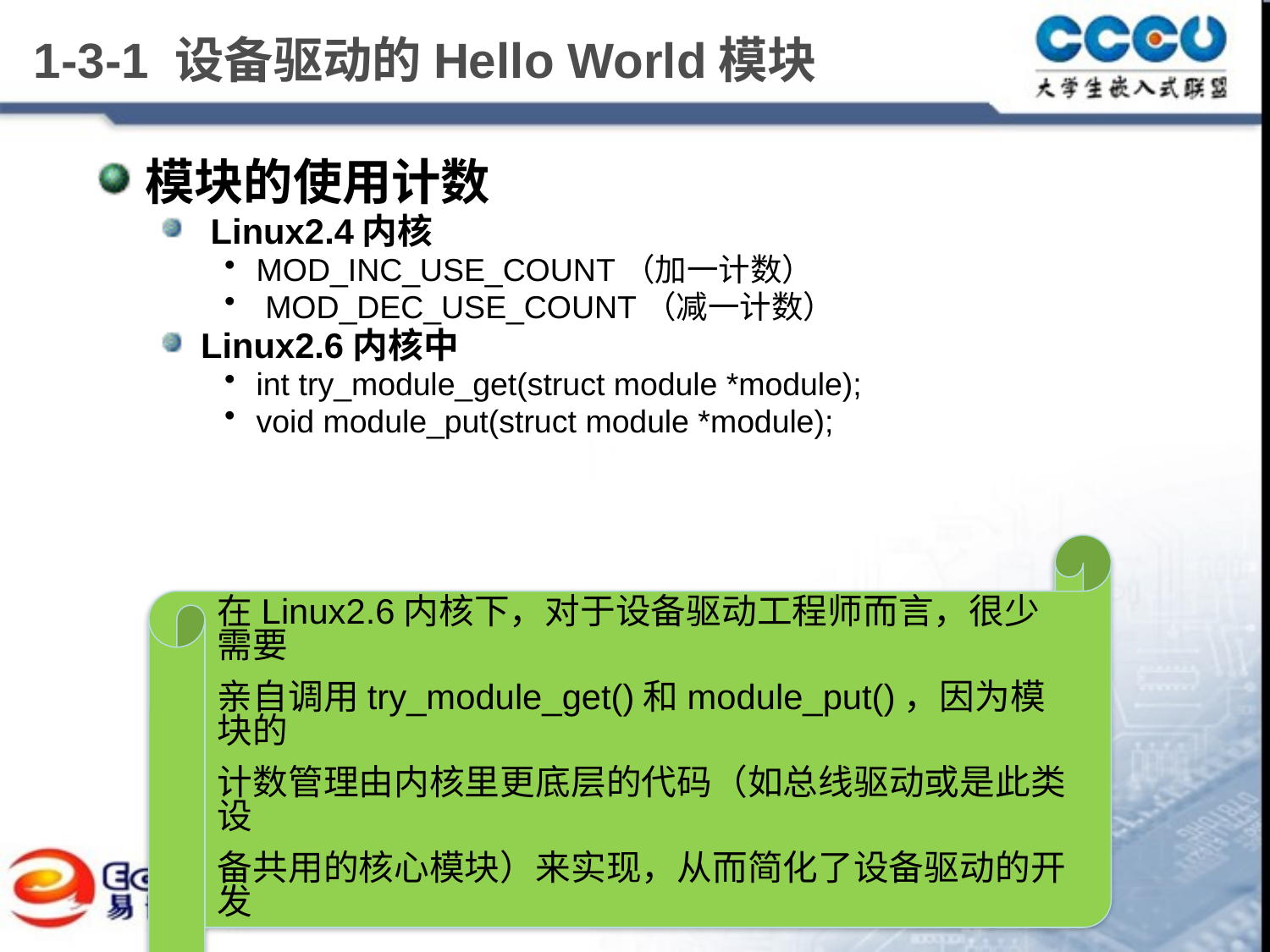

# 1-3-1 设备驱动的Hello World模块
模块的使用计数
 Linux2.4内核
MOD_INC_USE_COUNT（加一计数）
 MOD_DEC_USE_COUNT（减一计数）
Linux2.6内核中
int try_module_get(struct module *module);
void module_put(struct module *module);

在Linux2.6内核下，对于设备驱动工程师而言，很少需要
亲自调用try_module_get()和module_put()，因为模块的
计数管理由内核里更底层的代码（如总线驱动或是此类设
备共用的核心模块）来实现，从而简化了设备驱动的开发